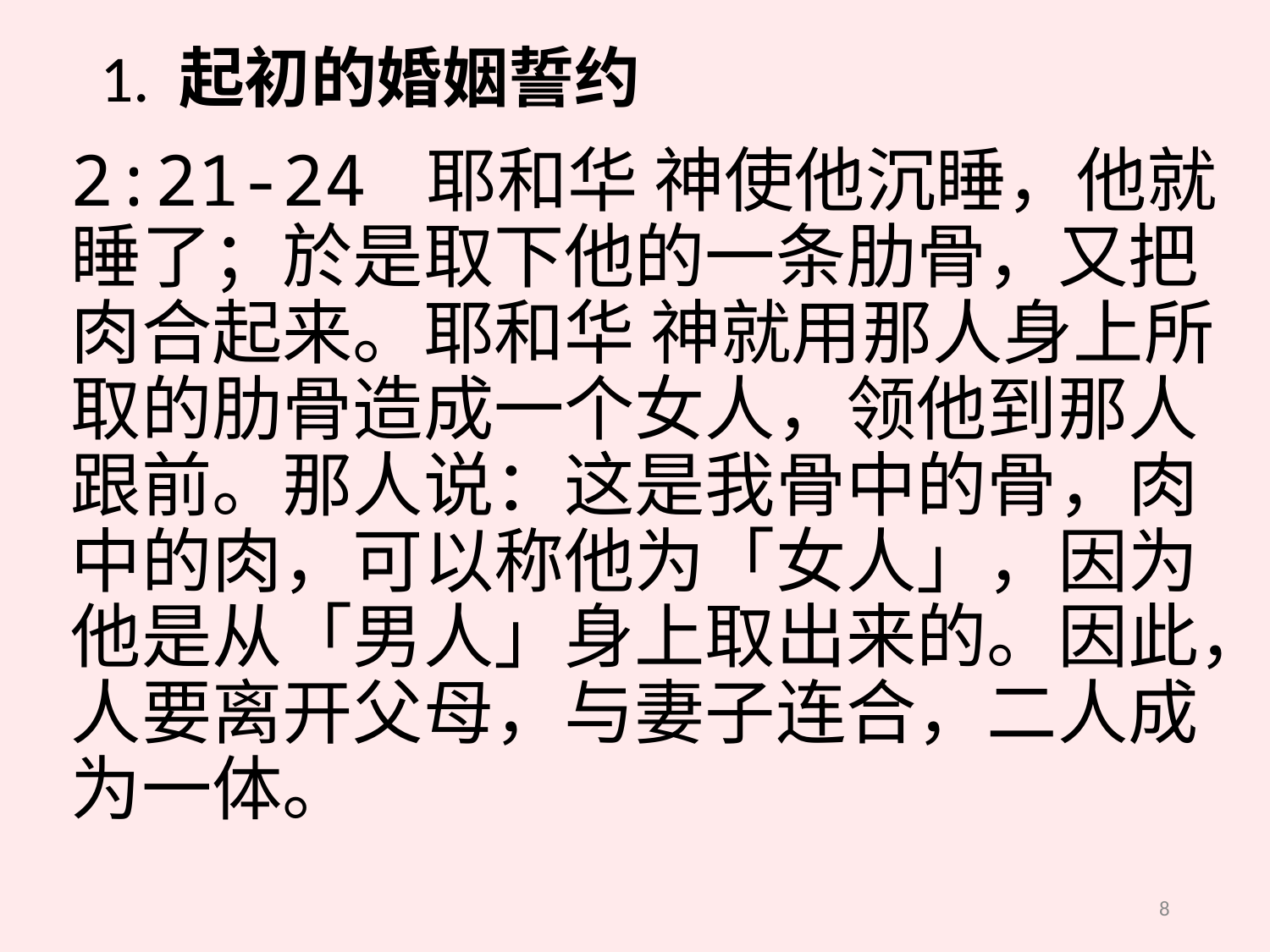

# 1. 起初的婚姻誓约
2:21-24 耶和华 神使他沉睡，他就睡了；於是取下他的一条肋骨，又把肉合起来。耶和华 神就用那人身上所取的肋骨造成一个女人，领他到那人跟前。那人说：这是我骨中的骨，肉中的肉，可以称他为「女人」，因为他是从「男人」身上取出来的。因此，人要离开父母，与妻子连合，二人成为一体。

8